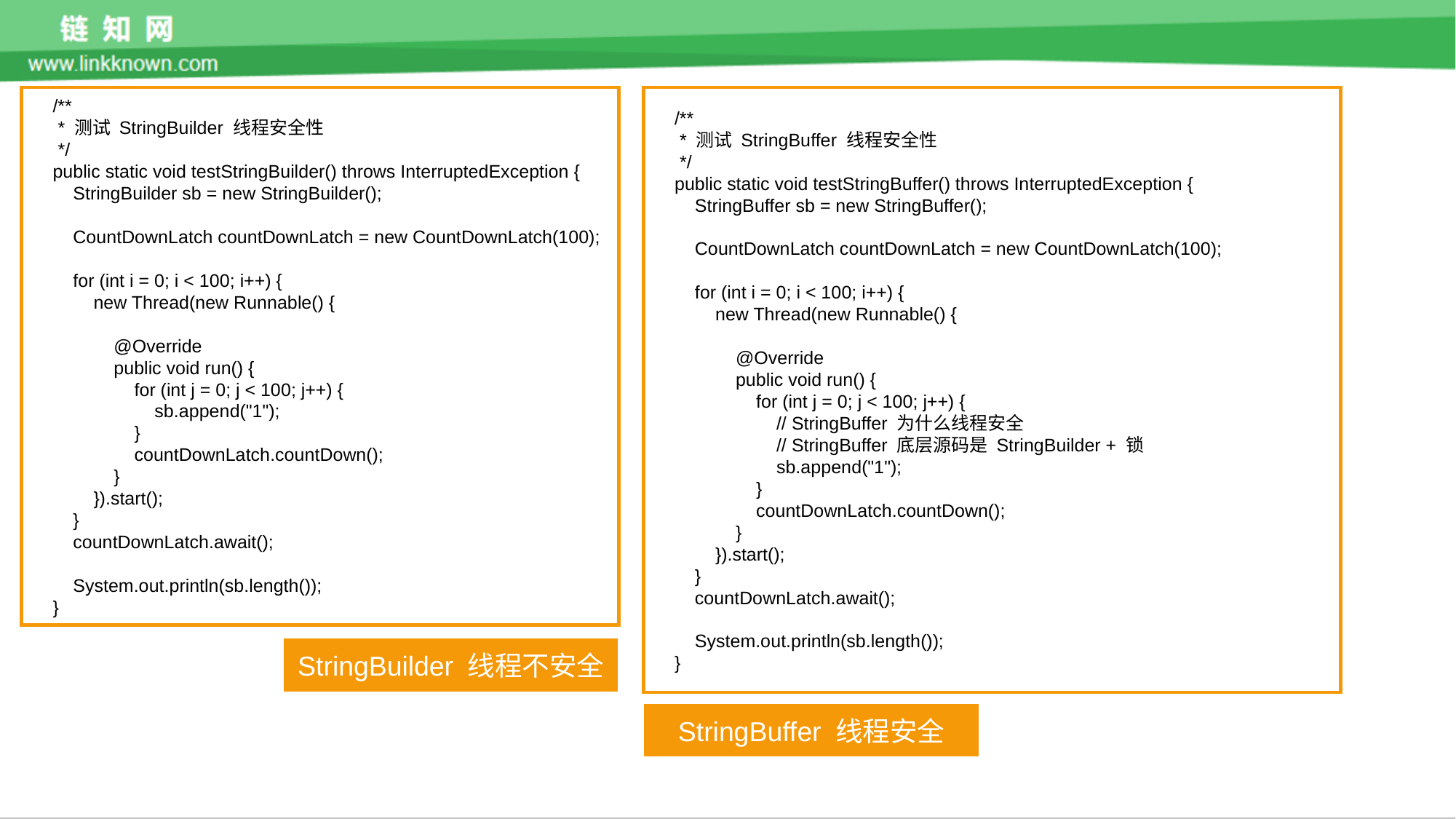

/**
     * 测试 StringBuilder 线程安全性
     */
    public static void testStringBuilder() throws InterruptedException {
        StringBuilder sb = new StringBuilder();

        CountDownLatch countDownLatch = new CountDownLatch(100);

        for (int i = 0; i < 100; i++) {
            new Thread(new Runnable() {

                @Override
                public void run() {
                    for (int j = 0; j < 100; j++) {
                        sb.append("1");
                    }
                    countDownLatch.countDown();
                }
            }).start();
        }
        countDownLatch.await();

        System.out.println(sb.length());
    }
    /**
     * 测试 StringBuffer 线程安全性
     */
    public static void testStringBuffer() throws InterruptedException {
        StringBuffer sb = new StringBuffer();

        CountDownLatch countDownLatch = new CountDownLatch(100);

        for (int i = 0; i < 100; i++) {
            new Thread(new Runnable() {

                @Override
                public void run() {
                    for (int j = 0; j < 100; j++) {
                        // StringBuffer 为什么线程安全
                        // StringBuffer 底层源码是 StringBuilder + 锁
                        sb.append("1");
                    }
                    countDownLatch.countDown();
                }
            }).start();
        }
        countDownLatch.await();

        System.out.println(sb.length());
    }
StringBuilder 线程不安全
StringBuffer 线程安全